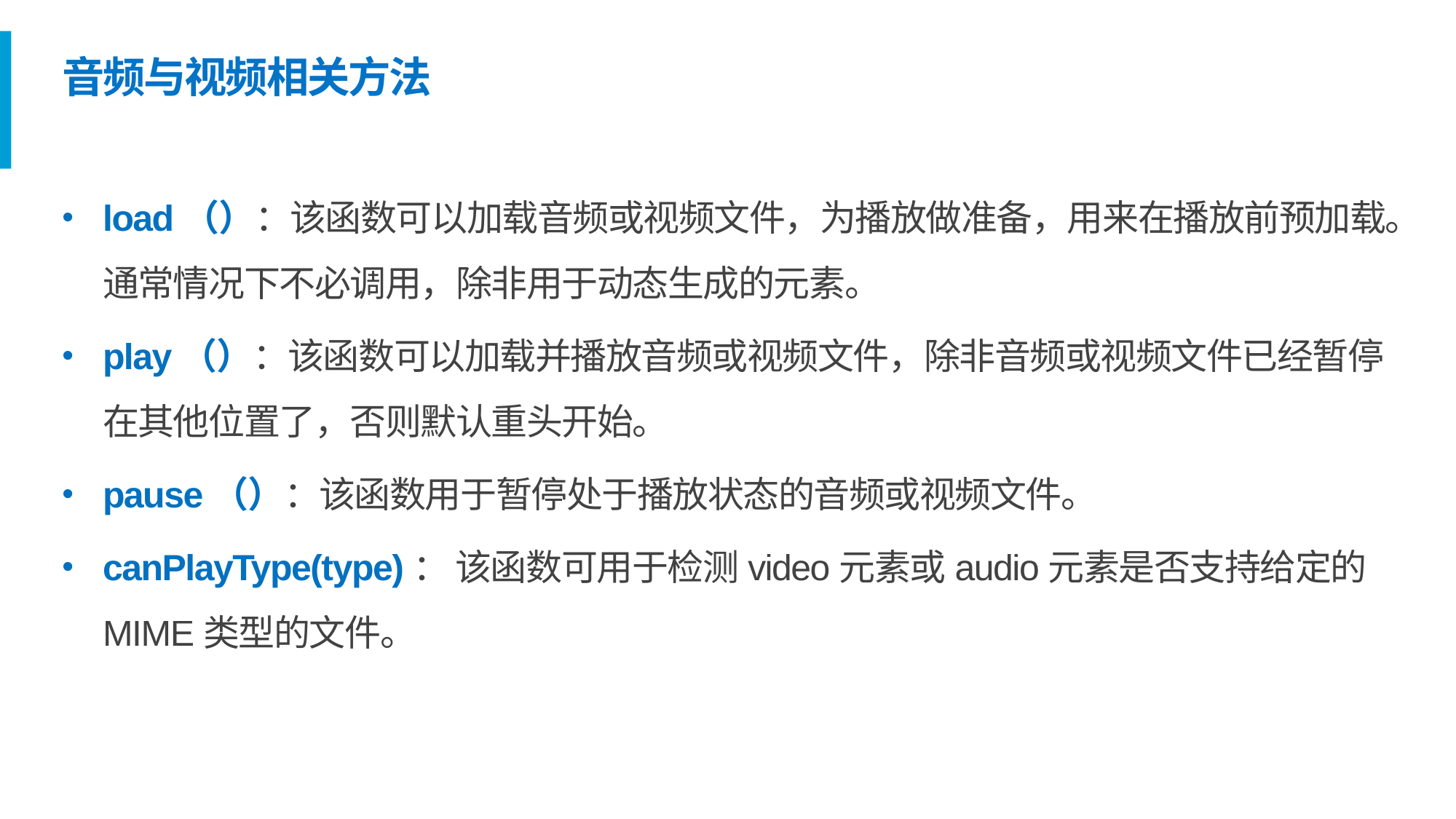

# 音频与视频相关方法
load（）：该函数可以加载音频或视频文件，为播放做准备，用来在播放前预加载。通常情况下不必调用，除非用于动态生成的元素。
play（）：该函数可以加载并播放音频或视频文件，除非音频或视频文件已经暂停在其他位置了，否则默认重头开始。
pause（）：该函数用于暂停处于播放状态的音频或视频文件。
canPlayType(type)： 该函数可用于检测video元素或audio元素是否支持给定的MIME类型的文件。